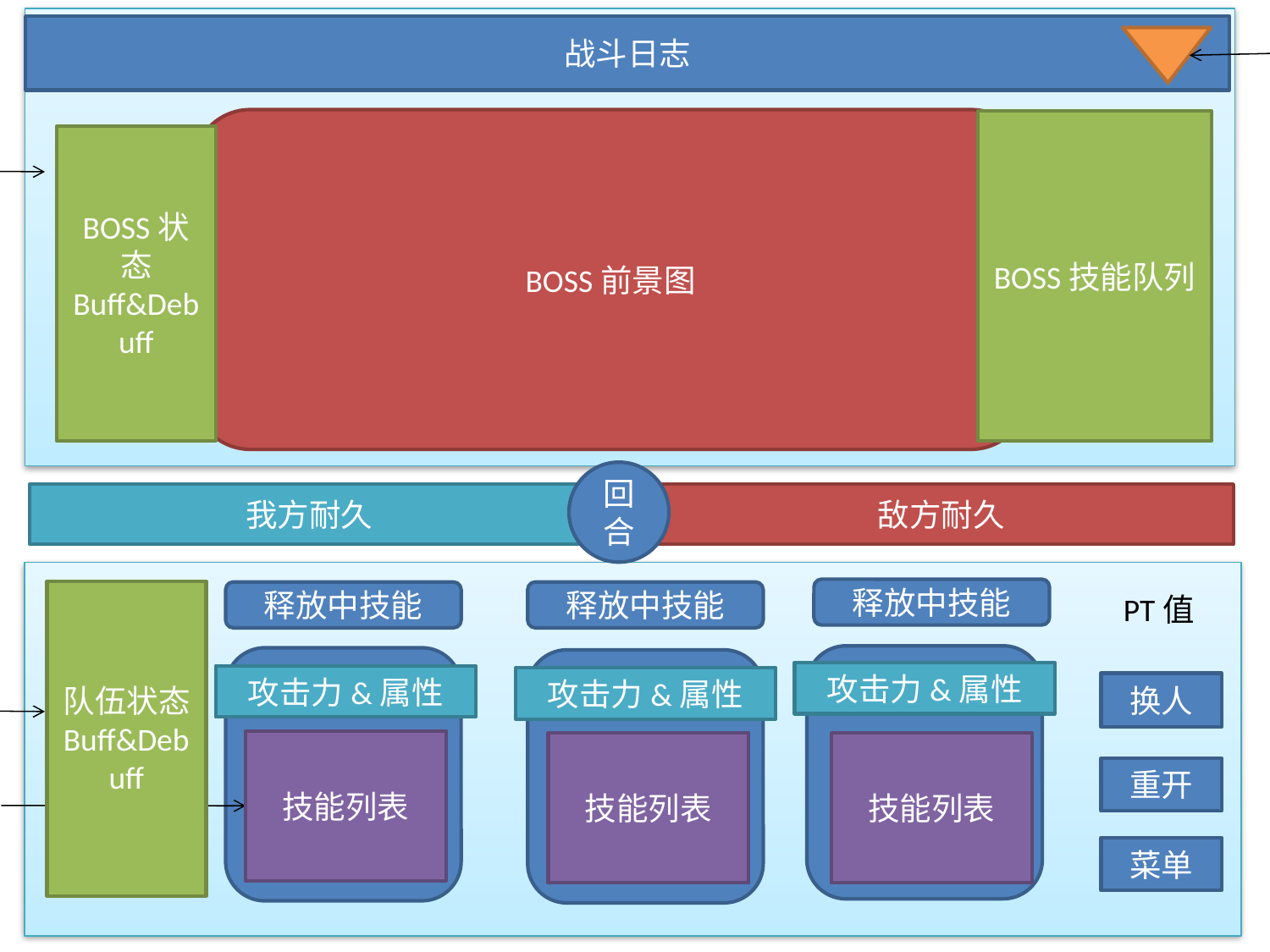

战斗日志

展开按钮
BOSS前景图
BOSS技能队列
BOSS状态
Buff&Debuff
背景图
回合
我方耐久
敌方耐久

释放中技能
队伍状态
Buff&Debuff
释放中技能
释放中技能
PT值

攻击力&属性
攻击力&属性
攻击力&属性
换人
队伍面板
技能列表
技能列表
技能列表
重开
主战者
菜单